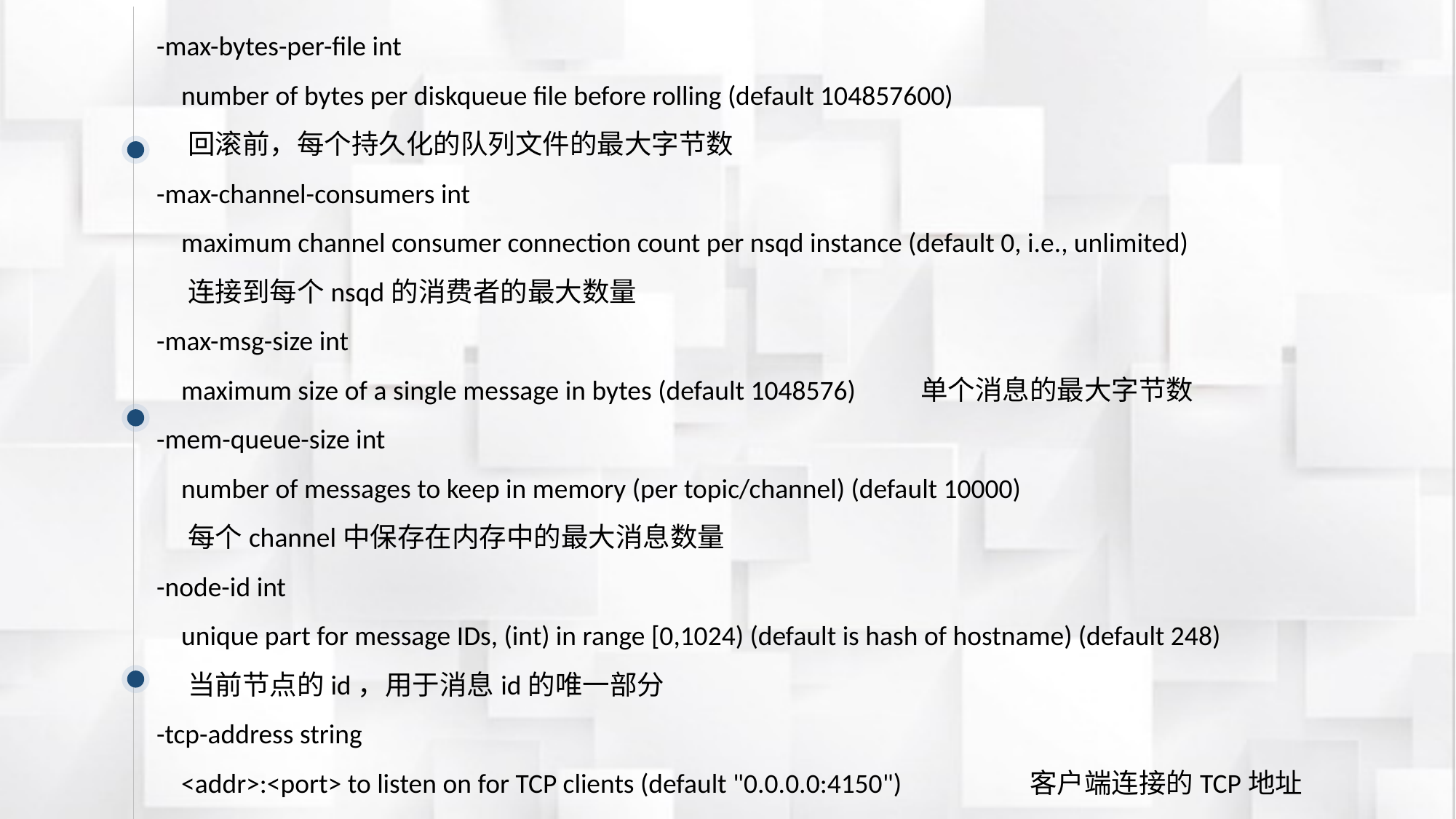

-max-bytes-per-file int
    number of bytes per diskqueue file before rolling (default 104857600)
    回滚前，每个持久化的队列文件的最大字节数
-max-channel-consumers int
    maximum channel consumer connection count per nsqd instance (default 0, i.e., unlimited)
    连接到每个nsqd的消费者的最大数量
-max-msg-size int
    maximum size of a single message in bytes (default 1048576) 	单个消息的最大字节数
-mem-queue-size int
    number of messages to keep in memory (per topic/channel) (default 10000)
    每个channel中保存在内存中的最大消息数量
-node-id int
    unique part for message IDs, (int) in range [0,1024) (default is hash of hostname) (default 248)
    当前节点的id，用于消息id的唯一部分
-tcp-address string
    <addr>:<port> to listen on for TCP clients (default "0.0.0.0:4150")		客户端连接的TCP地址